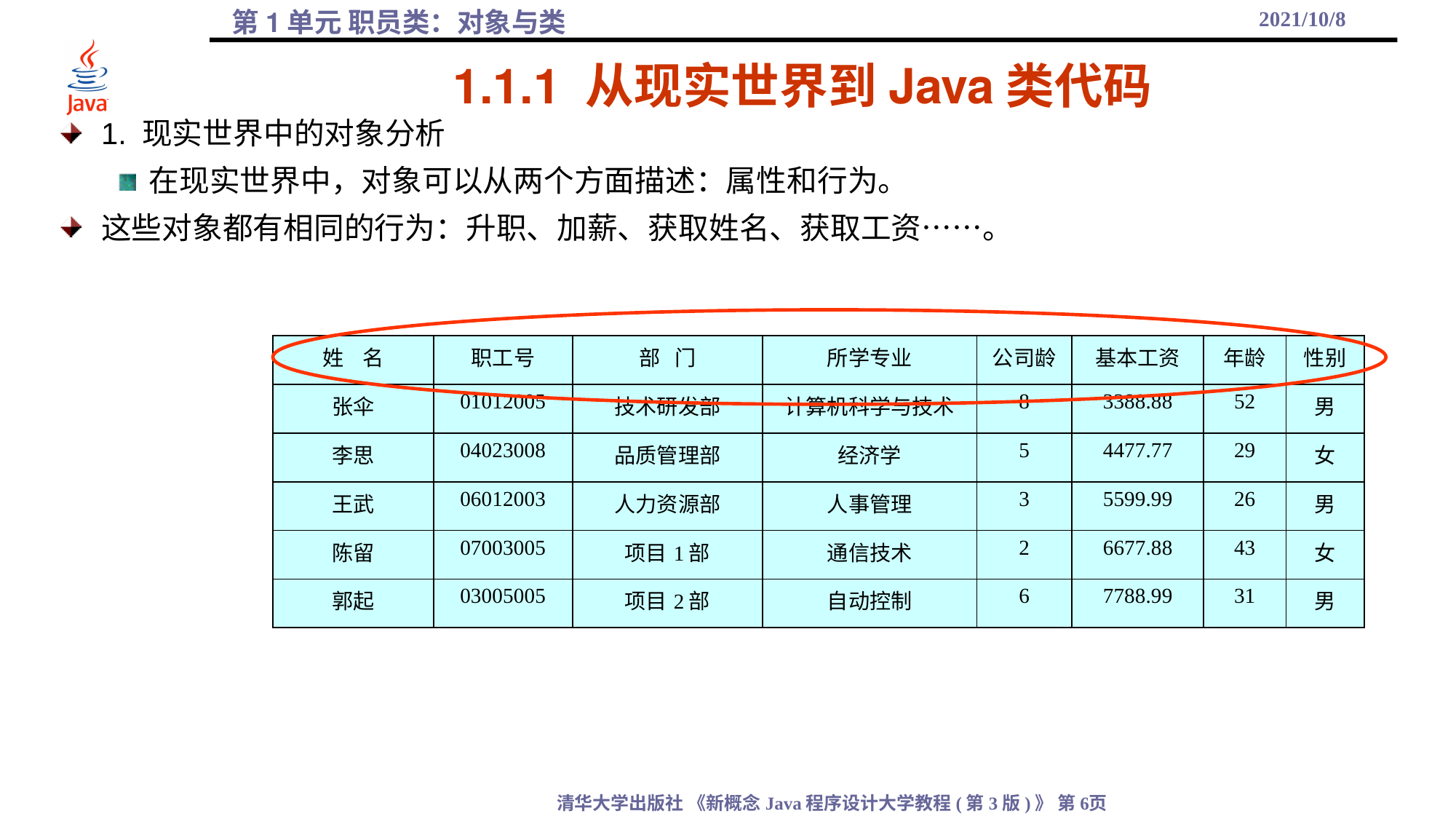

2021/10/8
# 1.1.1 从现实世界到Java类代码
1. 现实世界中的对象分析
在现实世界中，对象可以从两个方面描述：属性和行为。
这些对象都有相同的行为：升职、加薪、获取姓名、获取工资……。

| 姓 名 | 职工号 | 部 门 | 所学专业 | 公司龄 | 基本工资 | 年龄 | 性别 |
| --- | --- | --- | --- | --- | --- | --- | --- |
| 张伞 | 01012005 | 技术研发部 | 计算机科学与技术 | 8 | 3388.88 | 52 | 男 |
| 李思 | 04023008 | 品质管理部 | 经济学 | 5 | 4477.77 | 29 | 女 |
| 王武 | 06012003 | 人力资源部 | 人事管理 | 3 | 5599.99 | 26 | 男 |
| 陈留 | 07003005 | 项目1部 | 通信技术 | 2 | 6677.88 | 43 | 女 |
| 郭起 | 03005005 | 项目2部 | 自动控制 | 6 | 7788.99 | 31 | 男 |